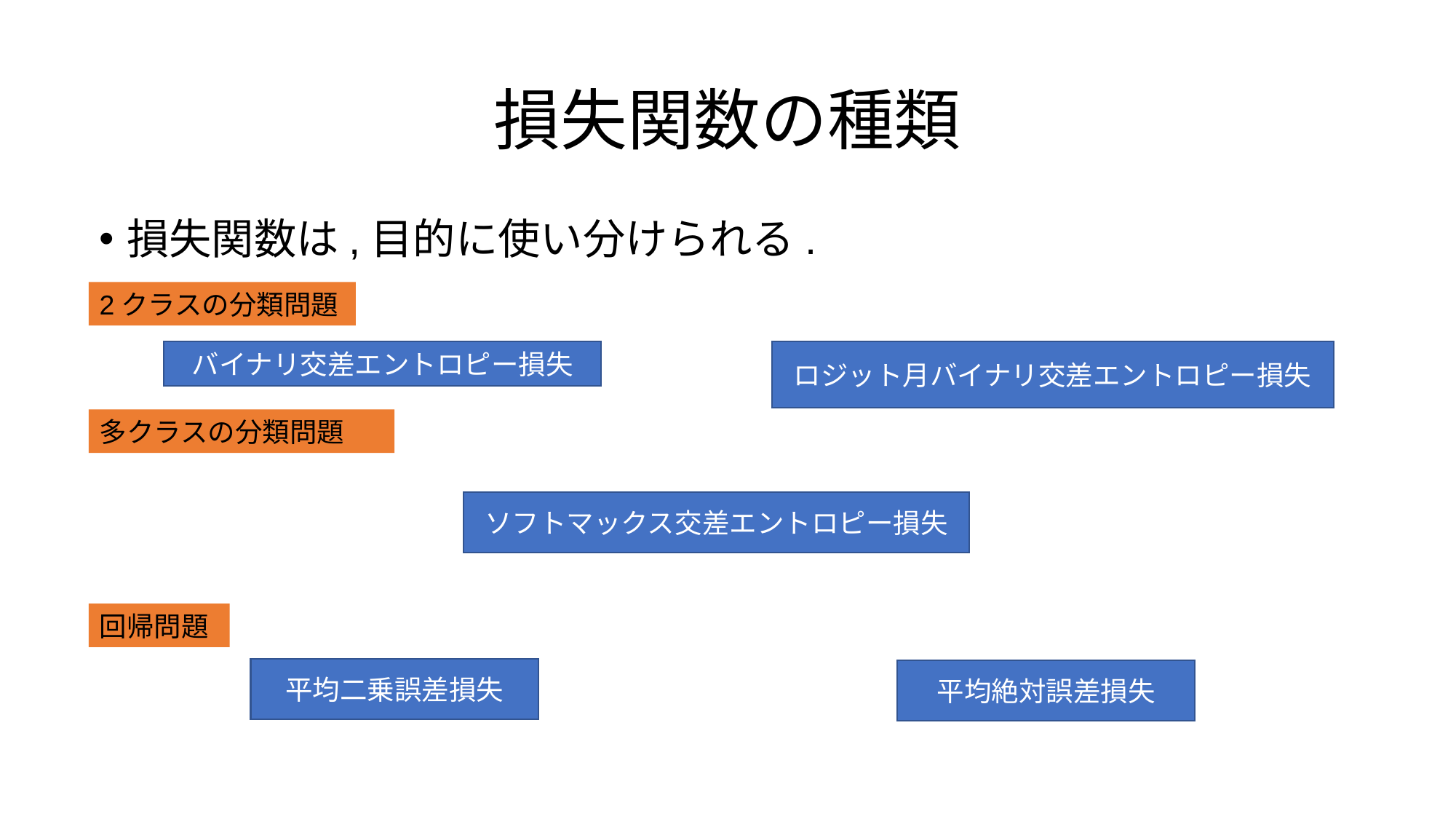

# 損失関数の種類
損失関数は,目的に使い分けられる.

2クラスの分類問題
バイナリ交差エントロピー損失
ロジット月バイナリ交差エントロピー損失
多クラスの分類問題
ソフトマックス交差エントロピー損失
回帰問題
平均二乗誤差損失
平均絶対誤差損失